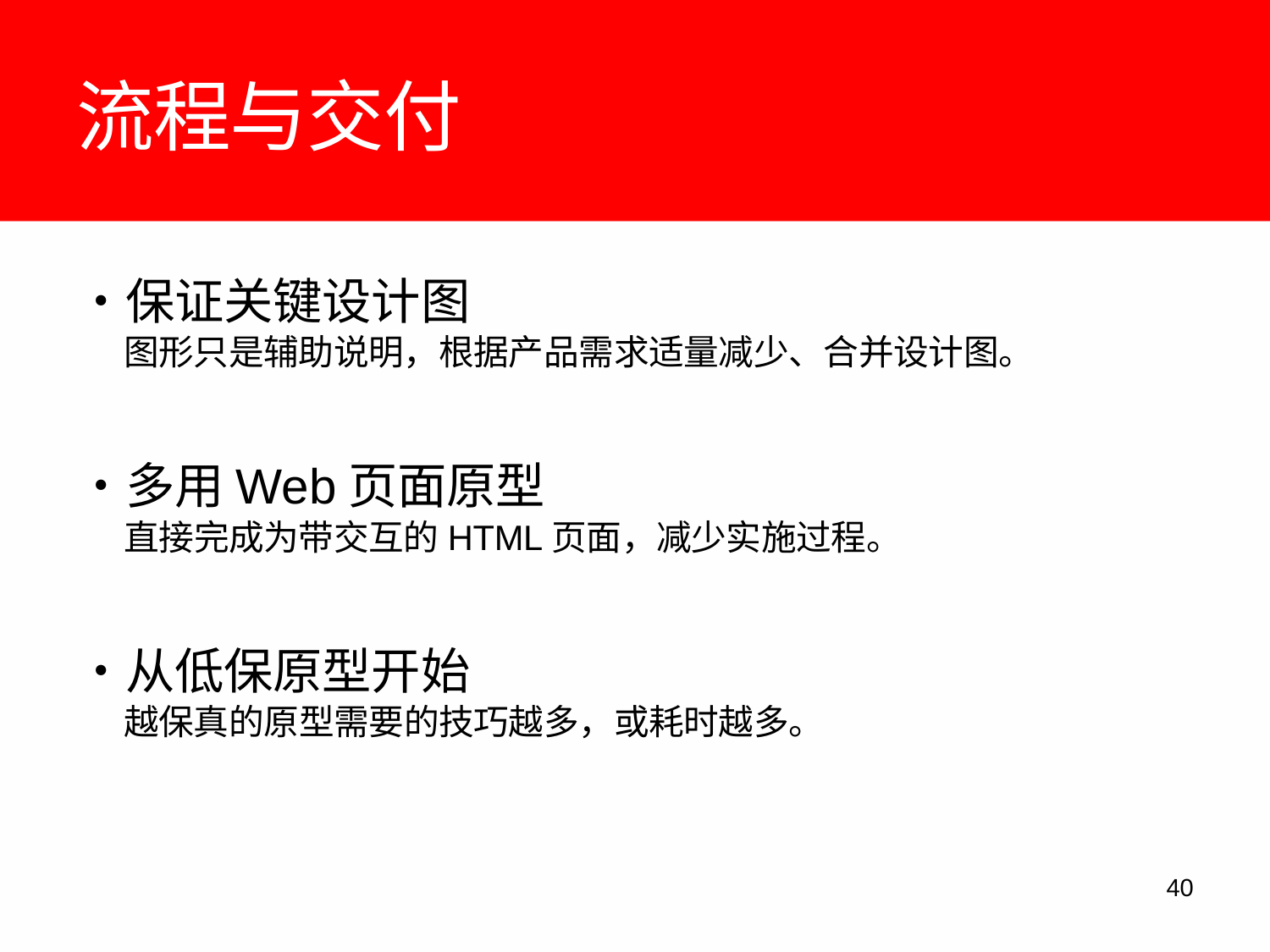

# 流程与交付
•	保证关键设计图
图形只是辅助说明，根据产品需求适量减少、合并设计图。

•	多用Web页面原型
直接完成为带交互的HTML页面，减少实施过程。

•	从低保原型开始
越保真的原型需要的技巧越多，或耗时越多。
40